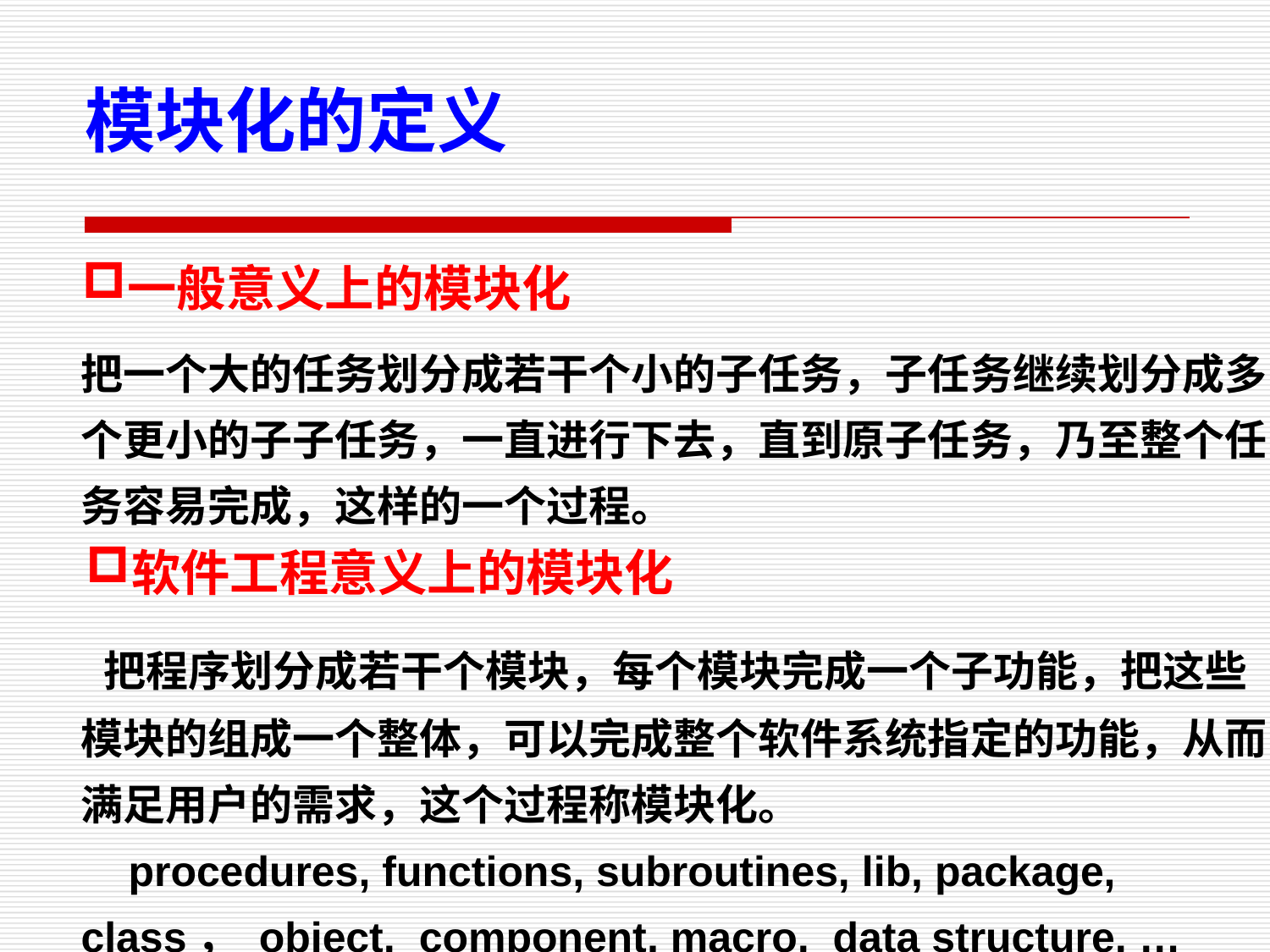

模块化的定义
一般意义上的模块化
把一个大的任务划分成若干个小的子任务，子任务继续划分成多个更小的子子任务，一直进行下去，直到原子任务，乃至整个任务容易完成，这样的一个过程。
软件工程意义上的模块化
 把程序划分成若干个模块，每个模块完成一个子功能，把这些模块的组成一个整体，可以完成整个软件系统指定的功能，从而满足用户的需求，这个过程称模块化。
    procedures, functions, subroutines, lib, package, class， object,  component, macro,  data structure, …